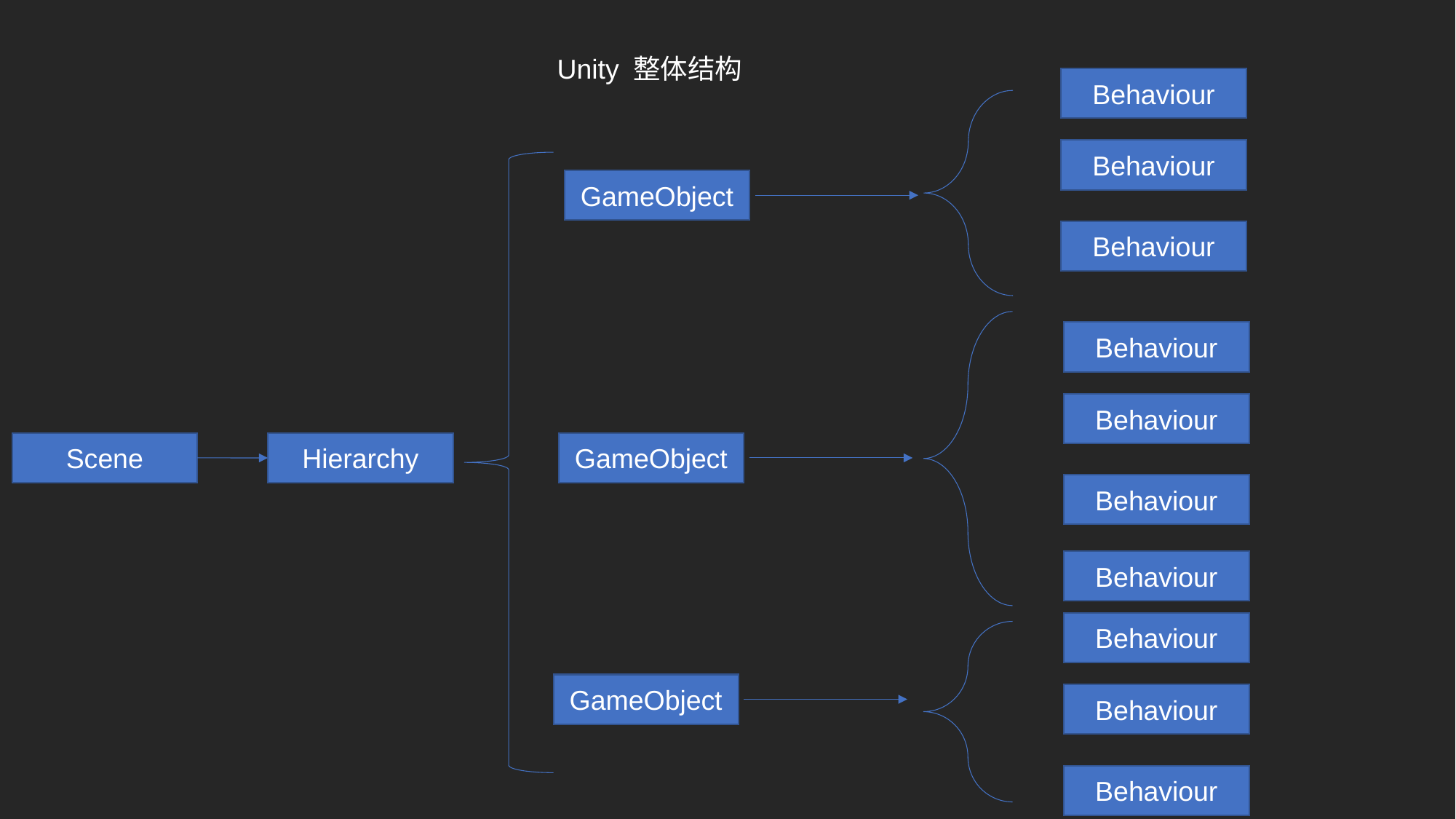

Unity 整体结构
Behaviour

Behaviour

GameObject
Behaviour

Behaviour
Behaviour
Scene
Hierarchy
GameObject
Behaviour
Behaviour
Behaviour

GameObject
Behaviour
Behaviour